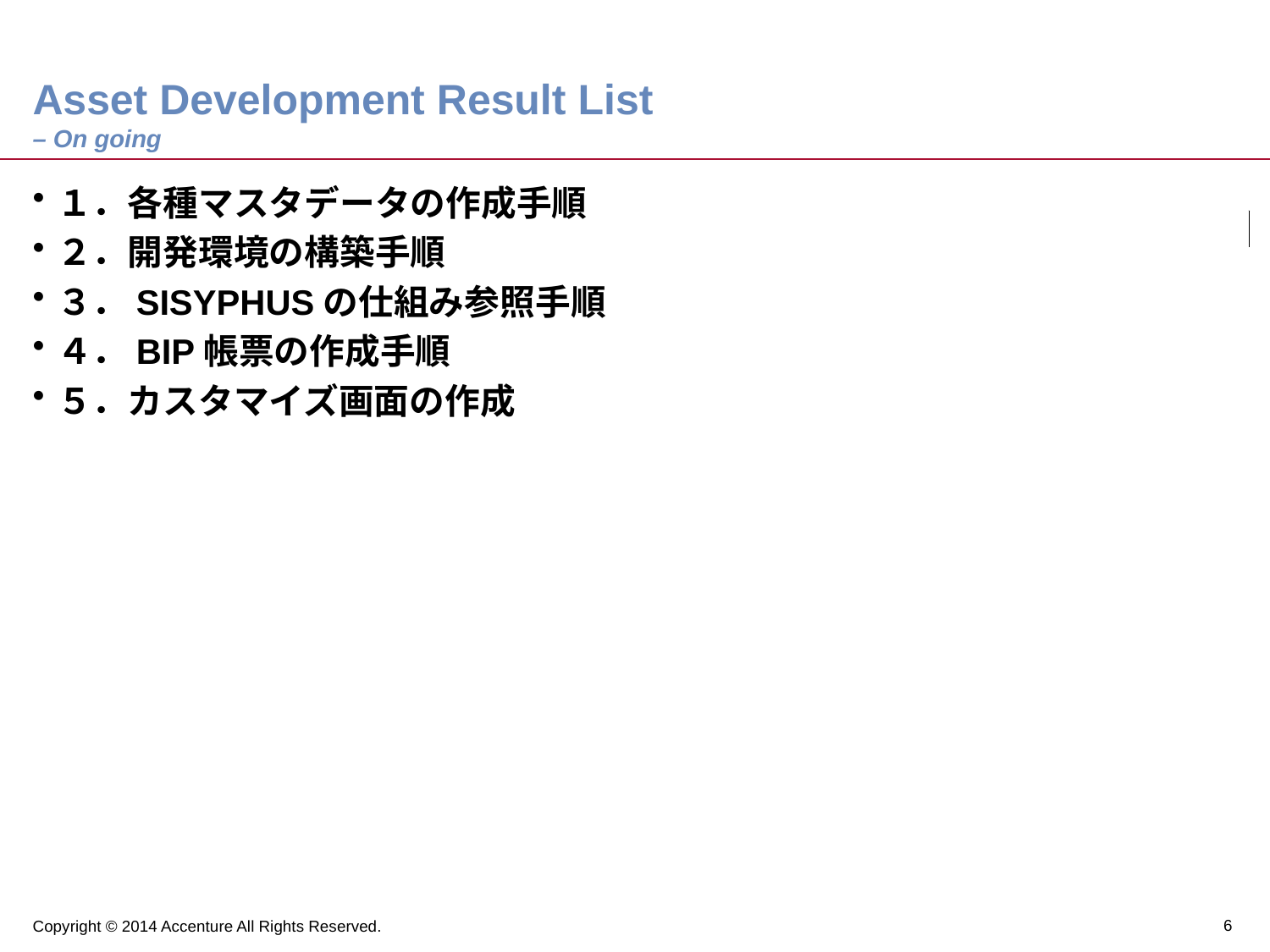

# Asset Development Result List – On going
１．各種マスタデータの作成手順
２．開発環境の構築手順
３．SISYPHUSの仕組み参照手順
４．BIP帳票の作成手順
５．カスタマイズ画面の作成

Copyright © 2014 Accenture All Rights Reserved.
6